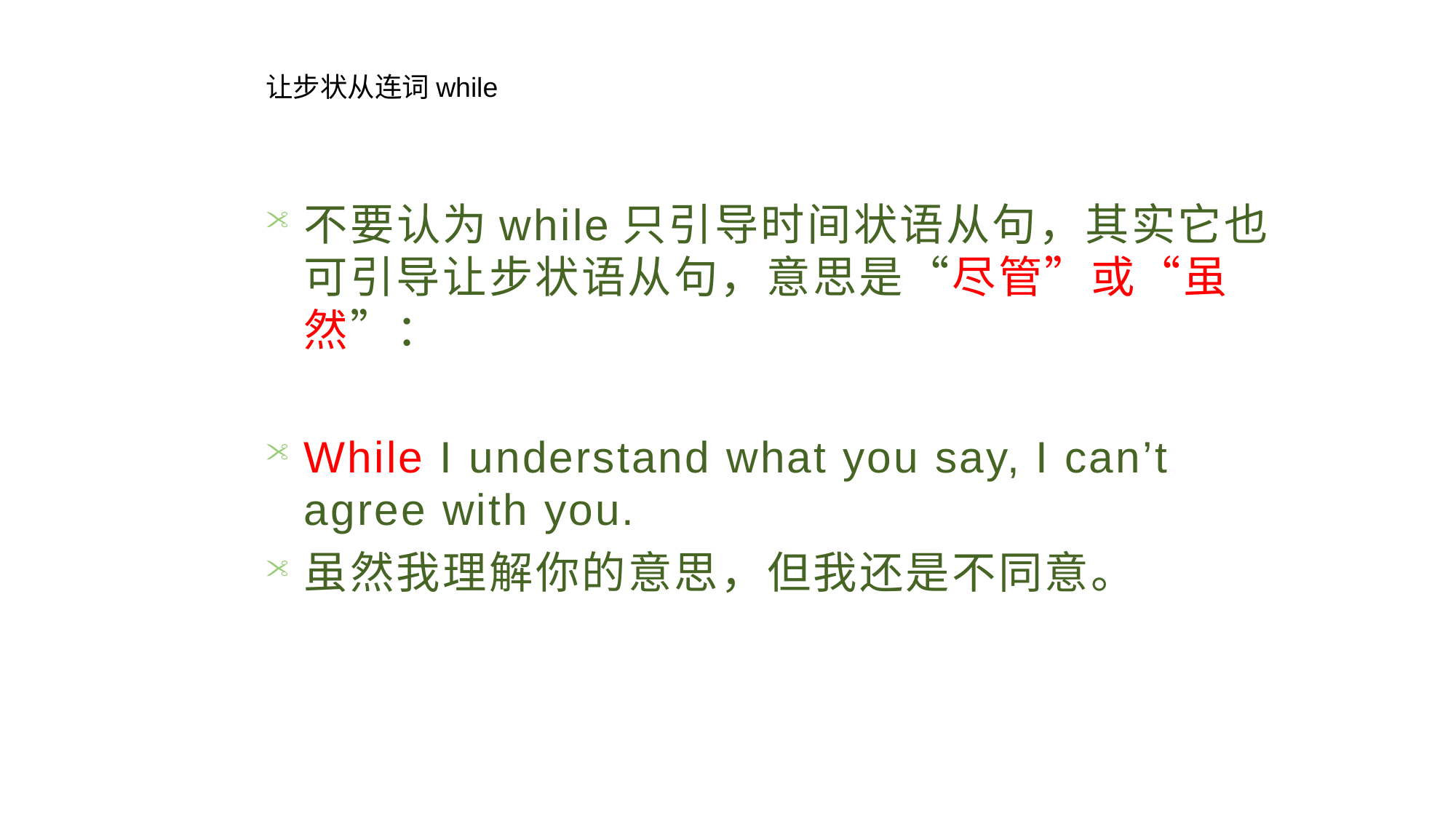

让步状从连词while
不要认为while只引导时间状语从句，其实它也可引导让步状语从句，意思是“尽管”或“虽然”：

While I understand what you say, I can’t agree with you.
虽然我理解你的意思，但我还是不同意。